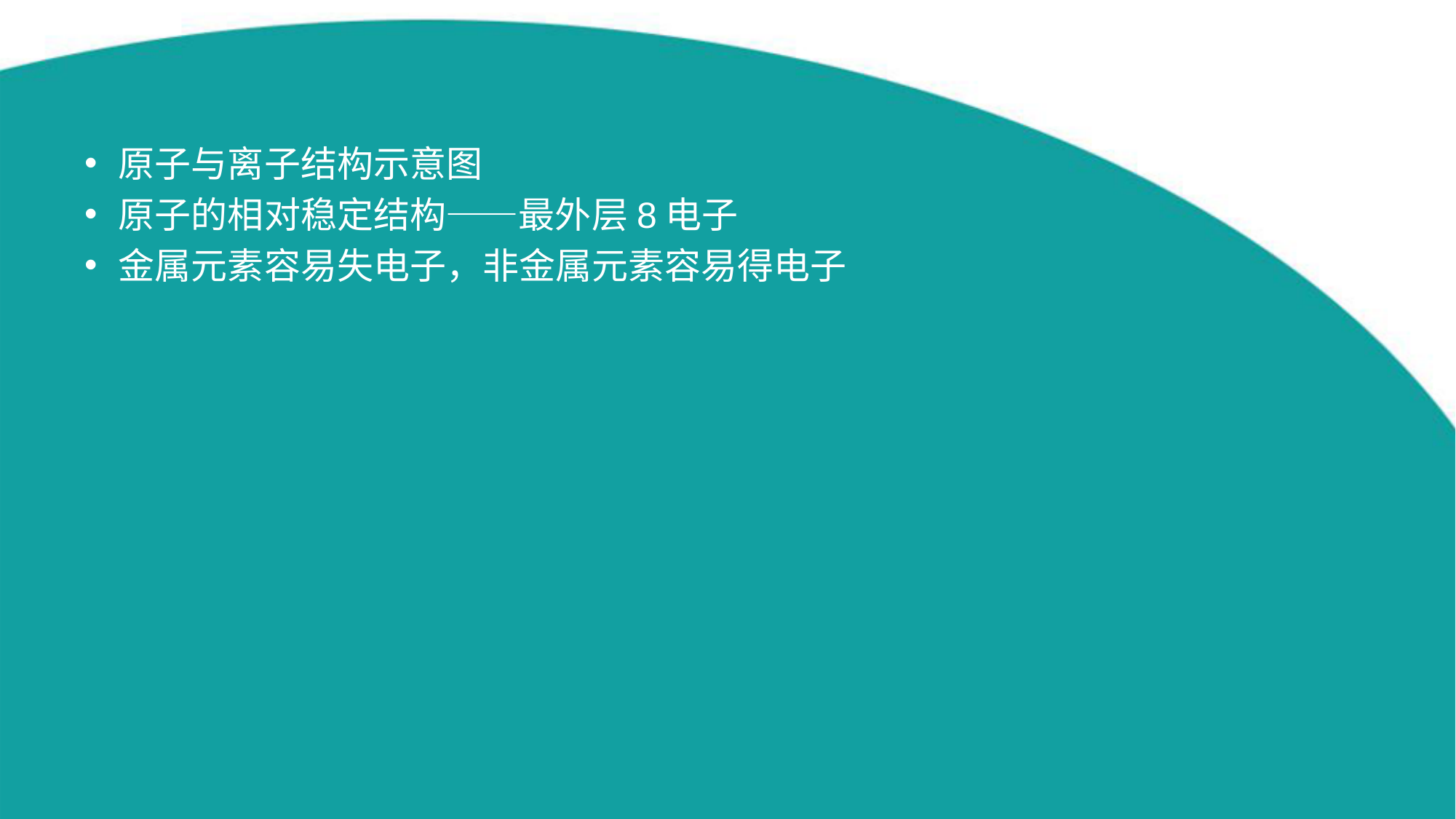

原子与离子结构示意图
原子的相对稳定结构——最外层8电子
金属元素容易失电子，非金属元素容易得电子